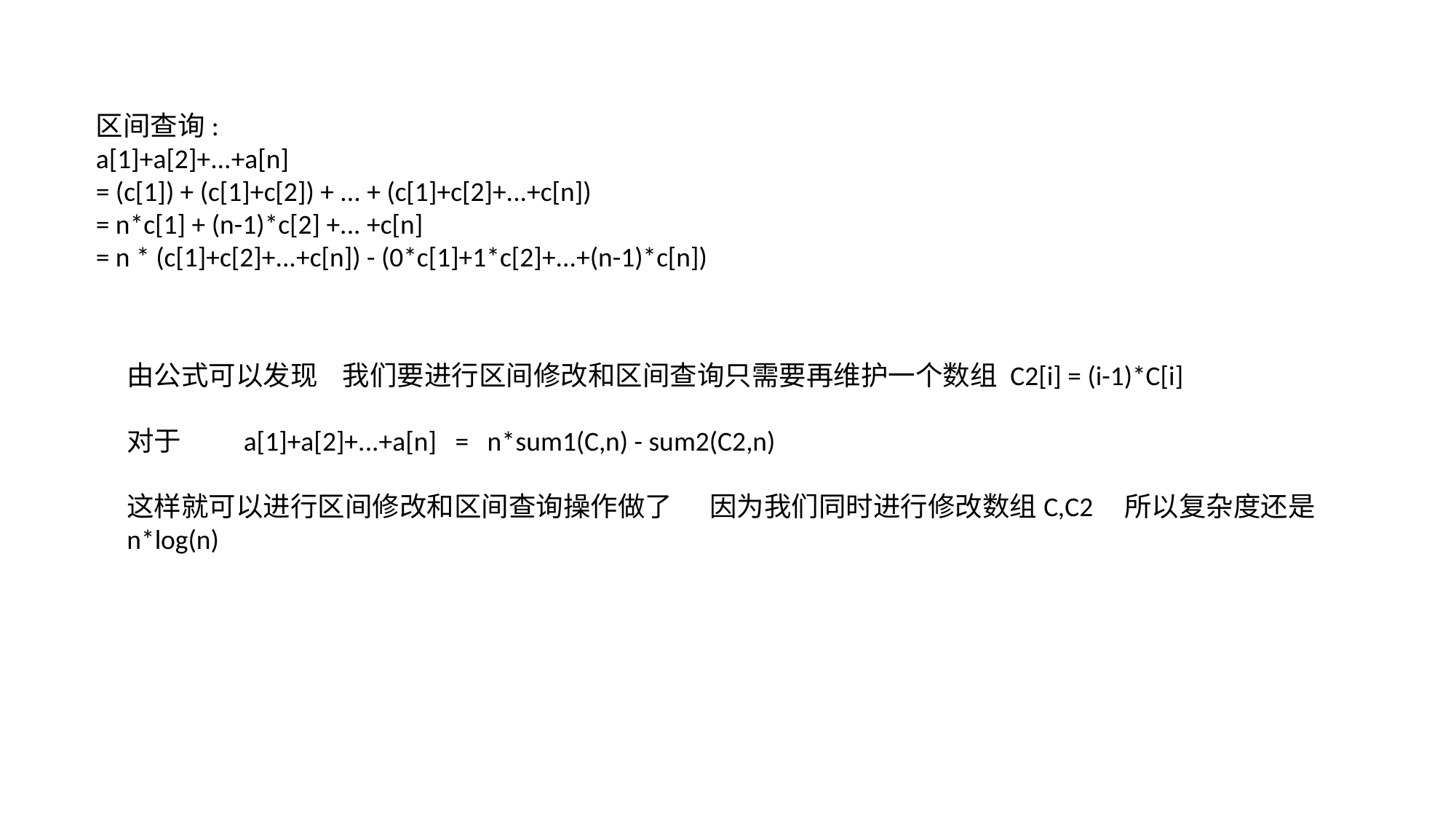

区间查询:
a[1]+a[2]+...+a[n]
= (c[1]) + (c[1]+c[2]) + ... + (c[1]+c[2]+...+c[n])
= n*c[1] + (n-1)*c[2] +... +c[n]
= n * (c[1]+c[2]+...+c[n]) - (0*c[1]+1*c[2]+...+(n-1)*c[n])
由公式可以发现    我们要进行区间修改和区间查询只需要再维护一个数组 C2[i] = (i-1)*C[i]

对于         a[1]+a[2]+...+a[n]   =   n*sum1(C,n) - sum2(C2,n)

这样就可以进行区间修改和区间查询操作做了      因为我们同时进行修改数组C,C2    所以复杂度还是n*log(n)